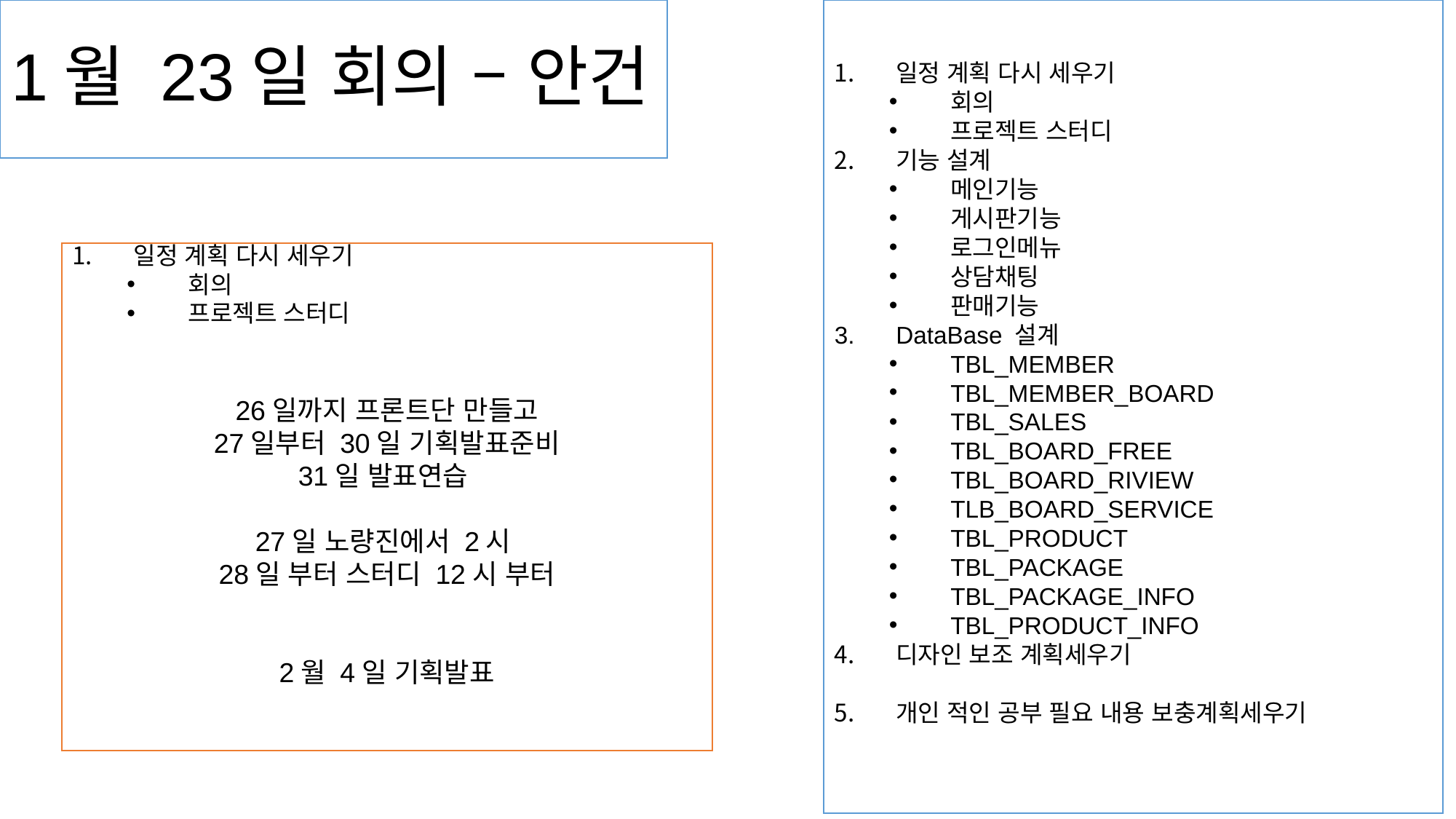

# 1월 23일 회의 – 안건
일정 계획 다시 세우기
회의
프로젝트 스터디
기능 설계
메인기능
게시판기능
로그인메뉴
상담채팅
판매기능
DataBase 설계
TBL_MEMBER
TBL_MEMBER_BOARD
TBL_SALES
TBL_BOARD_FREE
TBL_BOARD_RIVIEW
TLB_BOARD_SERVICE
TBL_PRODUCT
TBL_PACKAGE
TBL_PACKAGE_INFO
TBL_PRODUCT_INFO
디자인 보조 계획세우기

개인 적인 공부 필요 내용 보충계획세우기

일정 계획 다시 세우기
회의
프로젝트 스터디

26일까지 프론트단 만들고
27일부터 30일 기획발표준비
31일 발표연습

27일 노량진에서 2시
28일 부터 스터디 12시 부터

2월 4일 기획발표